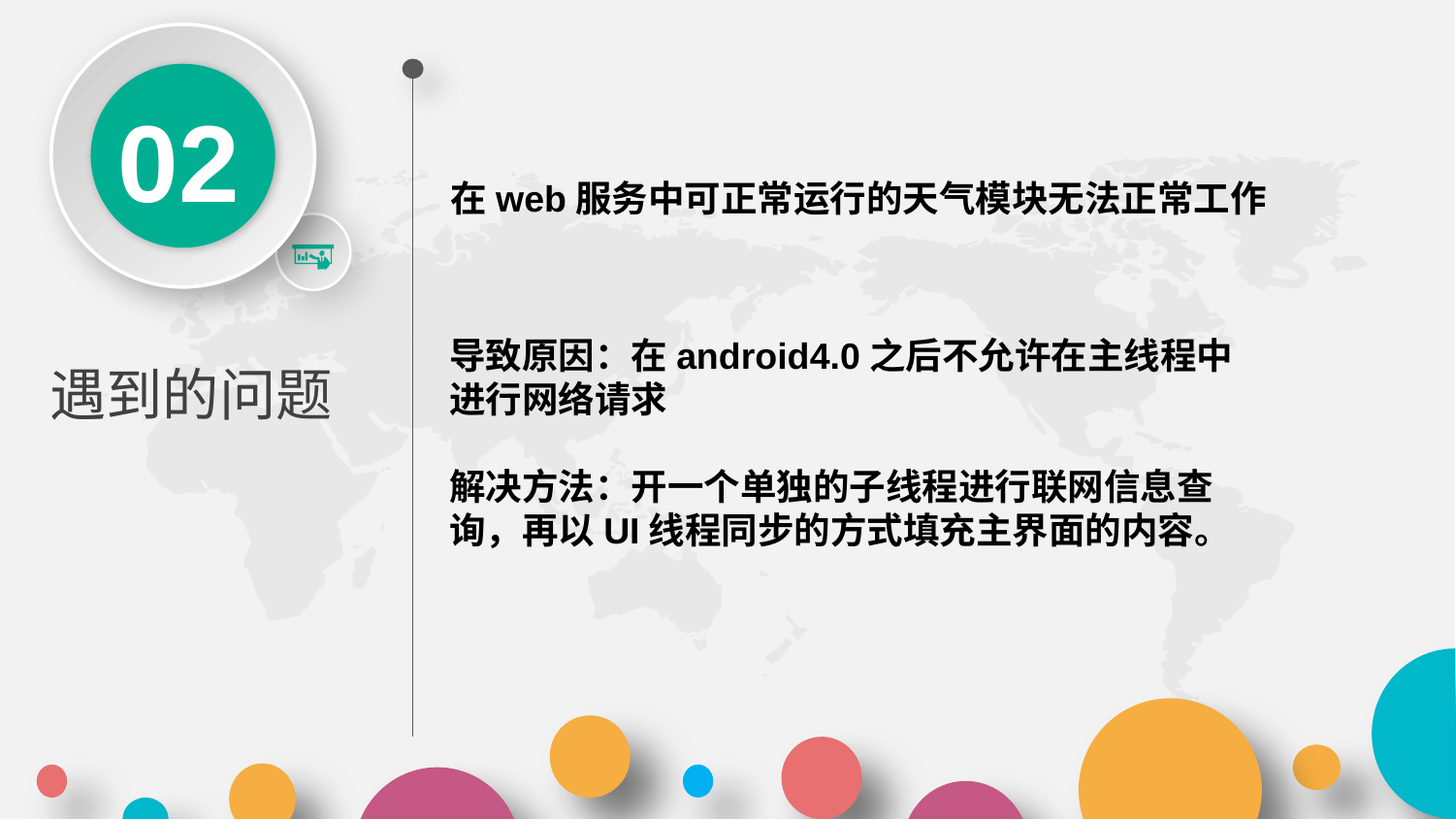

02

在web服务中可正常运行的天气模块无法正常工作

导致原因：在android4.0之后不允许在主线程中进行网络请求

解决方法：开一个单独的子线程进行联网信息查询，再以UI线程同步的方式填充主界面的内容。
遇到的问题